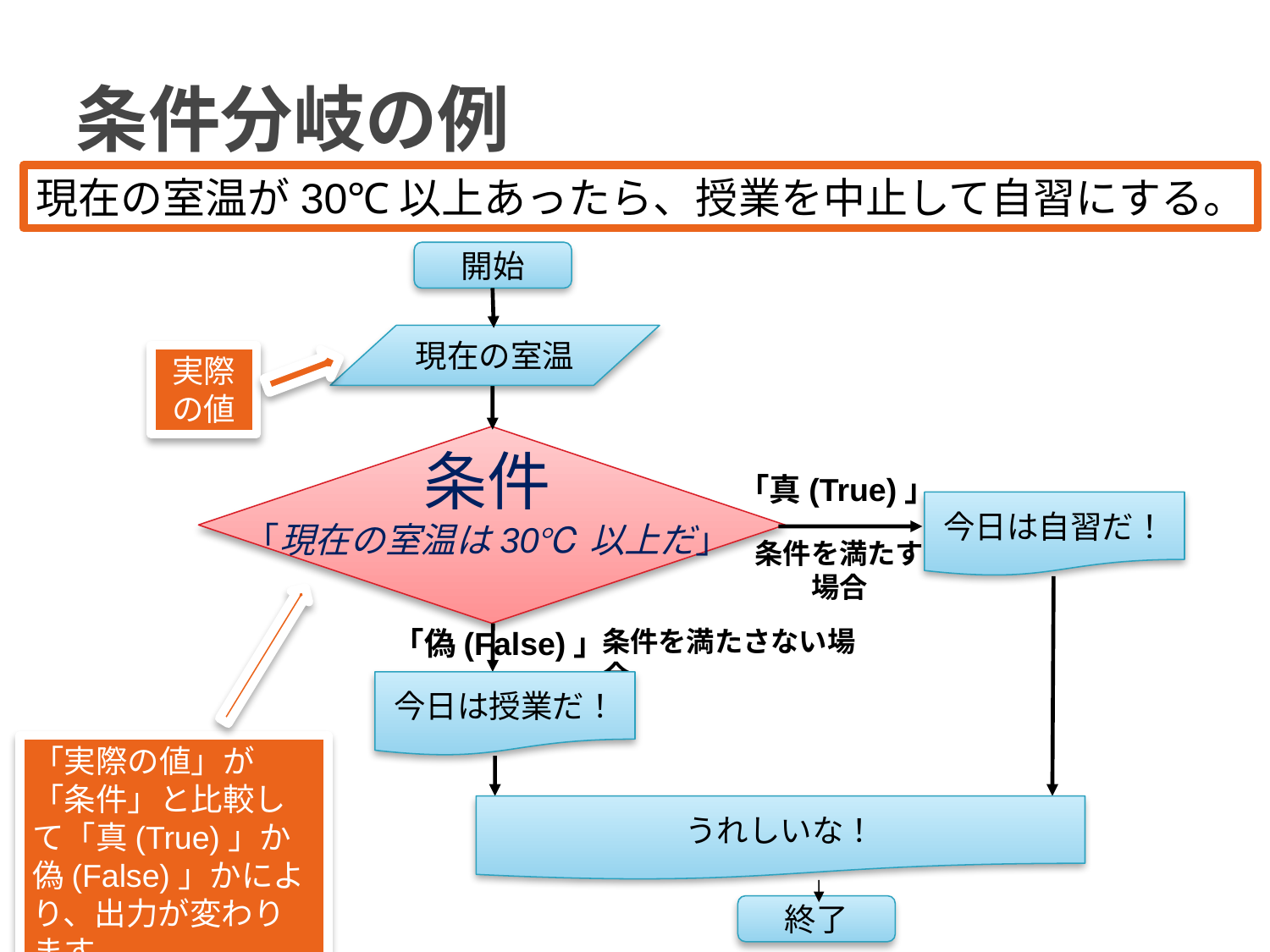

# 条件分岐の例
現在の室温が30℃以上あったら、授業を中止して自習にする。
開始

現在の室温
実際の値

条件
「現在の室温は30℃以上だ」
「真(True)」
今日は自習だ！

条件を満たす
場合

「偽(False)」
条件を満たさない場合

今日は授業だ！
自習する
「実際の値」が「条件」と比較して「真(True)」か偽(False)」かにより、出力が変わります。

うれしいな！

終了